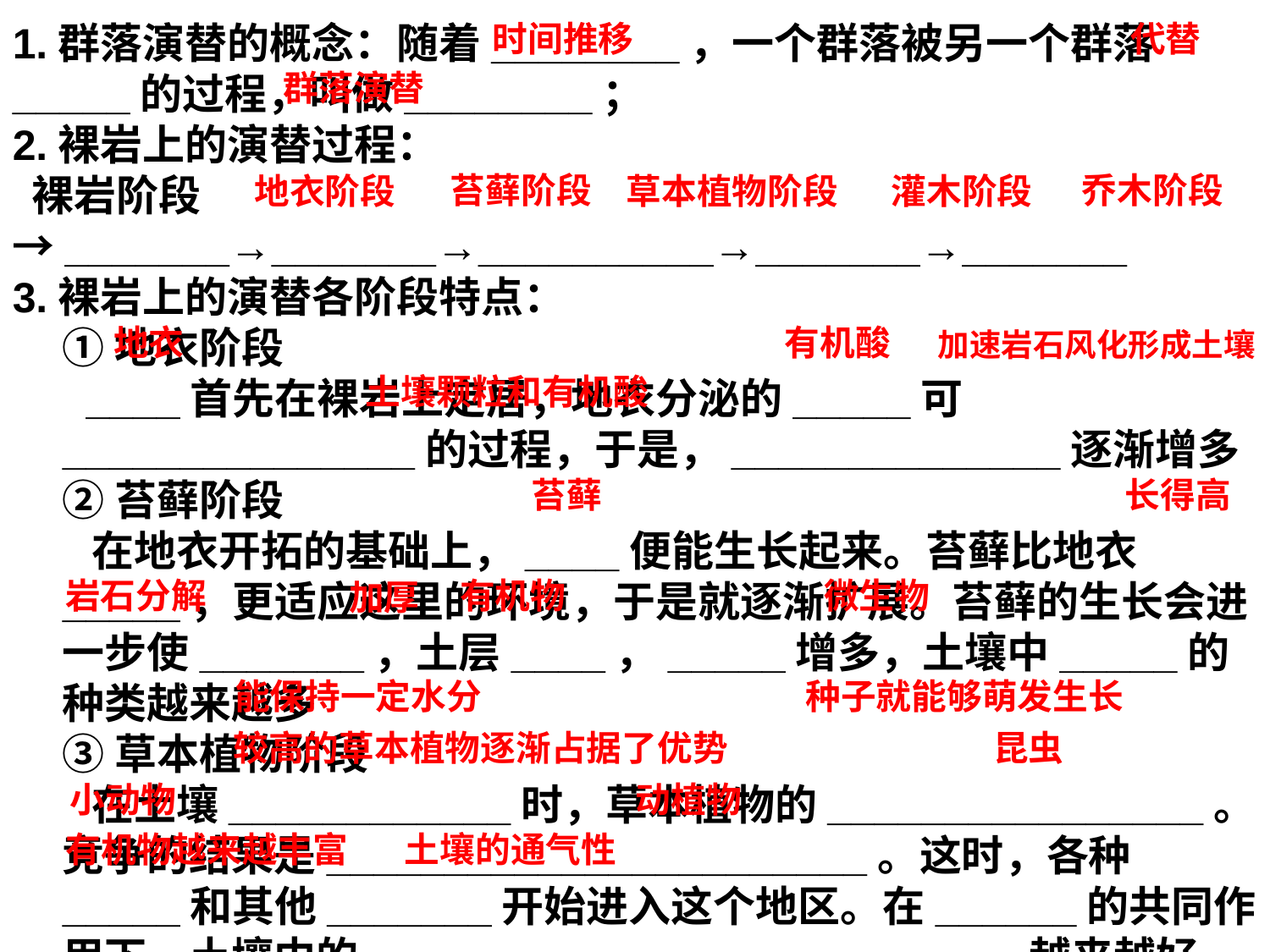

代替
时间推移
1.群落演替的概念：随着________，一个群落被另一个群落_____的过程，叫做________；
2.裸岩上的演替过程：
 裸岩阶段→_______→_______→__________→_______→_______
3.裸岩上的演替各阶段特点：
①地衣阶段
  ____首先在裸岩上定居，地衣分泌的_____可_______________的过程，于是，______________逐渐增多
②苔藓阶段
  在地衣开拓的基础上，____便能生长起来。苔藓比地衣_____，更适应这里的环境，于是就逐渐扩展。苔藓的生长会进一步使_______，土层____，_____增多，土壤中_____的种类越来越多
③草本植物阶段
  在土壤____________时，草本植物的________________。竞争的结果是_______________________。这时，各种_____和其他_______开始进入这个地区。在______的共同作用下，土壤中的______________，___________越来越好
群落演替
苔藓阶段
乔木阶段
地衣阶段
草本植物阶段
灌木阶段
地衣
有机酸
加速岩石风化形成土壤
土壤颗粒和有机酸
长得高
苔藓
微生物
岩石分解
有机物
加厚
能保持一定水分
种子就能够萌发生长
昆虫
较高的草本植物逐渐占据了优势
动植物
小动物
土壤的通气性
有机物越来越丰富